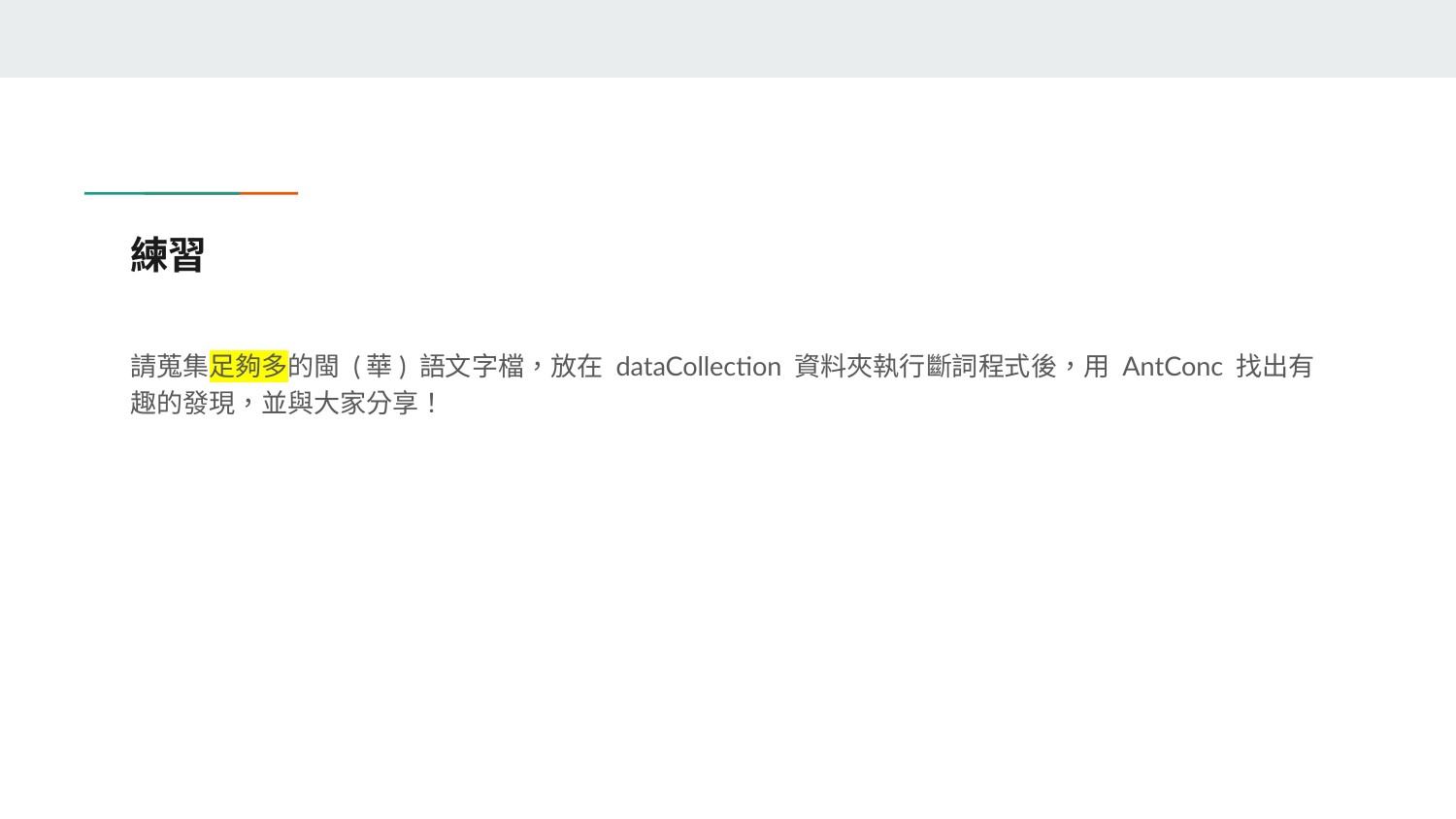

# 練習
請蒐集足夠多的閩 (華) 語文字檔，放在 dataCollection 資料夾執行斷詞程式後，用 AntConc 找出有趣的發現，並與大家分享！